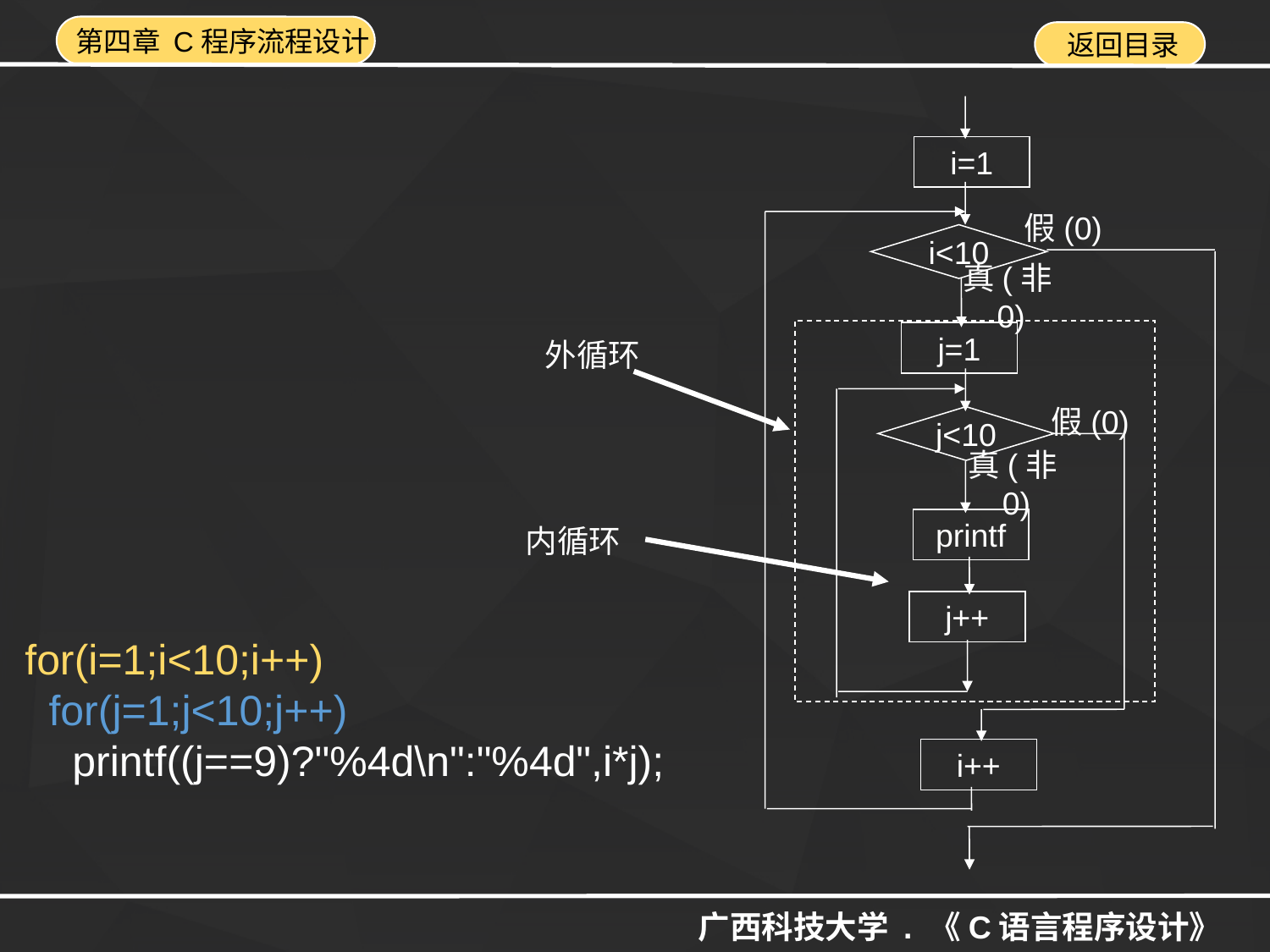

i=1

假(0)

i<10

真(非0)

j=1

假(0)
j<10

真(非0)
printf

j++

i++

内循环

外循环

for(i=1;i<10;i++)
  for(j=1;j<10;j++)
    printf((j==9)?"%4d\n":"%4d",i*j);